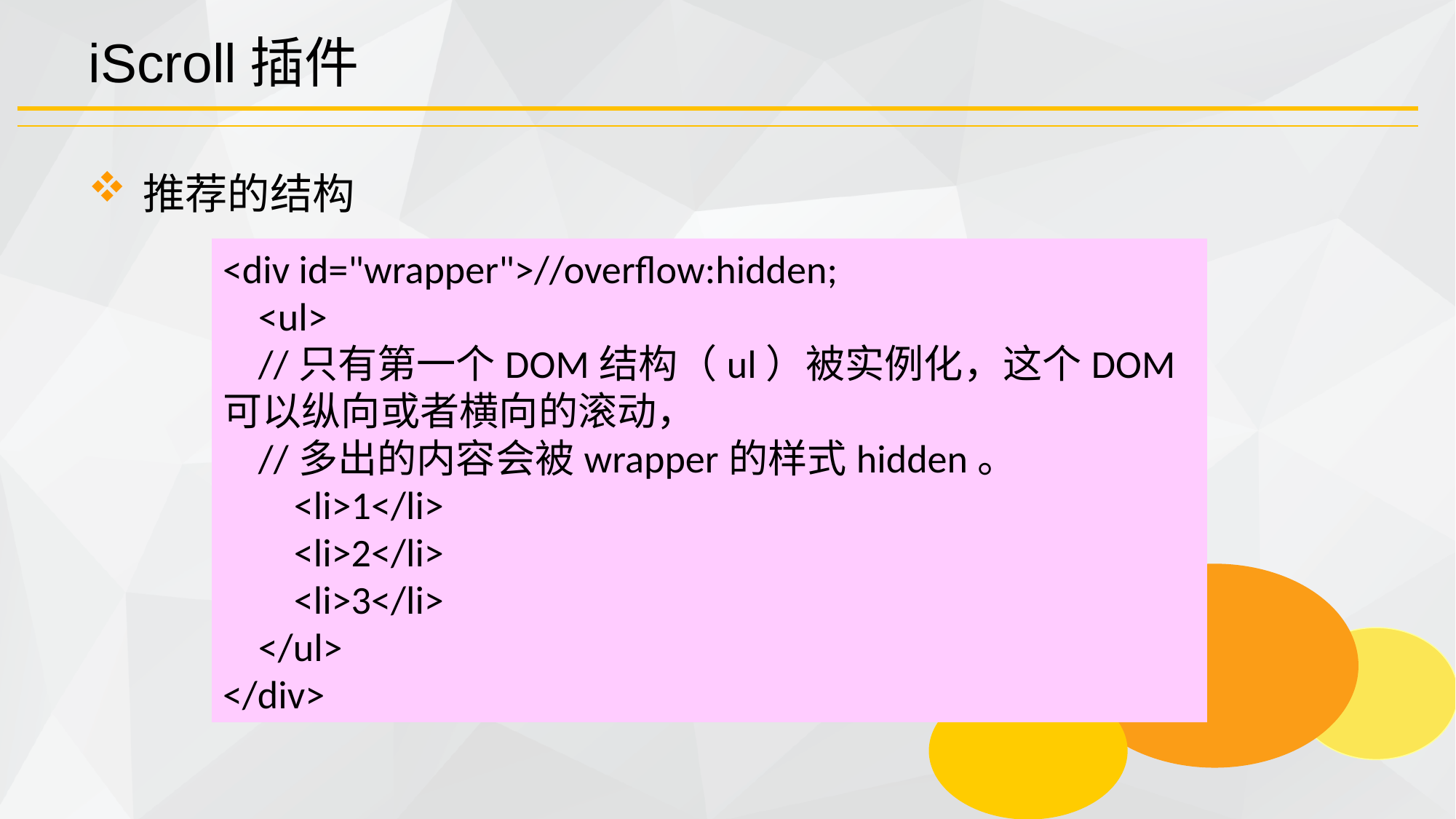

# iScroll插件
推荐的结构
<div id="wrapper">//overflow:hidden;
    <ul>
    //只有第一个DOM结构（ul）被实例化，这个DOM可以纵向或者横向的滚动，
    //多出的内容会被wrapper的样式hidden。
        <li>1</li>
        <li>2</li>
        <li>3</li>
    </ul>
</div>